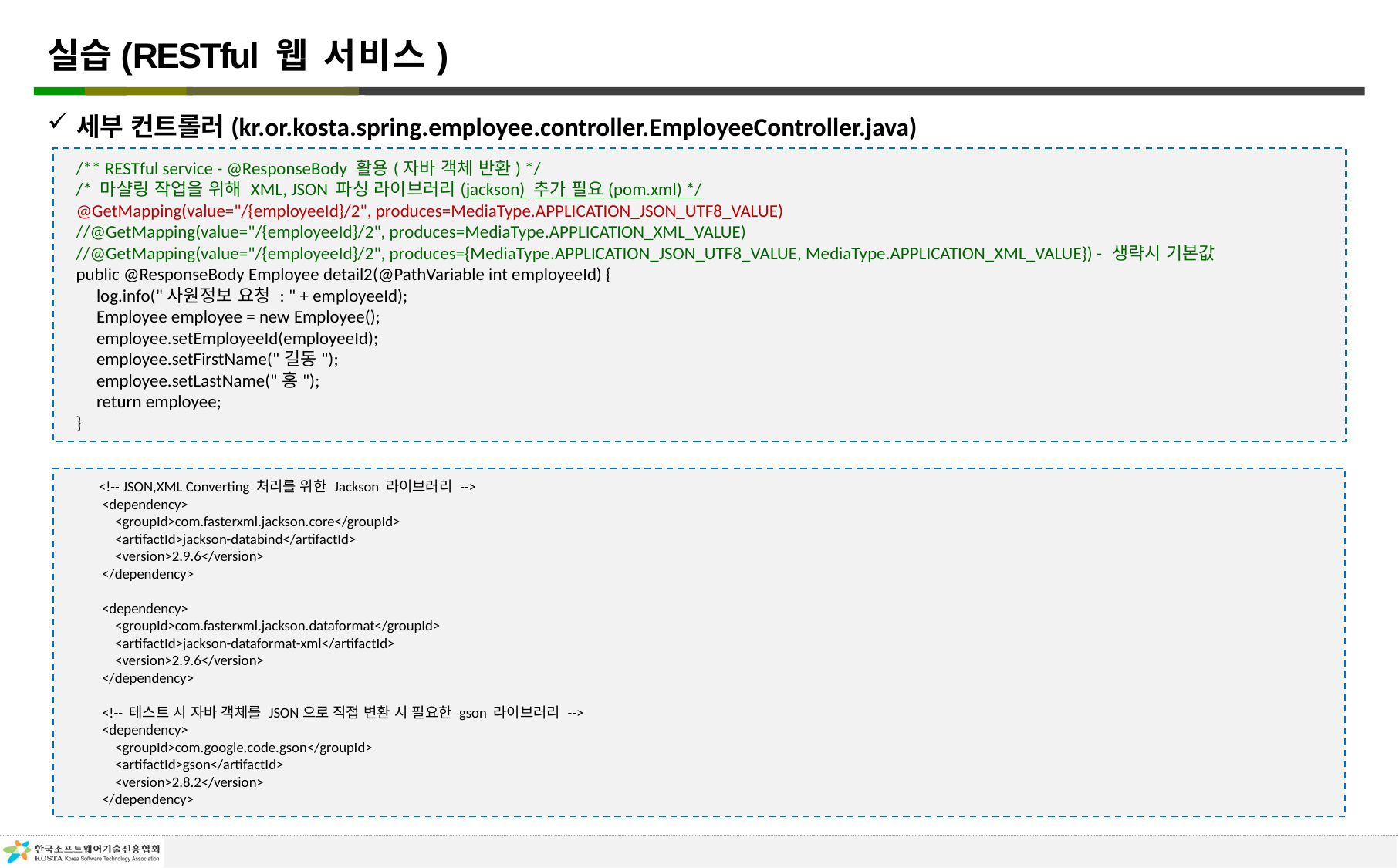

# 실습(RESTful 웹 서비스)
세부 컨트롤러(kr.or.kosta.spring.employee.controller.EmployeeController.java)

/** RESTful service - @ResponseBody 활용(자바 객체 반환) */
/* 마샬링 작업을 위해 XML, JSON 파싱 라이브러리(jackson) 추가 필요(pom.xml) */
@GetMapping(value="/{employeeId}/2", produces=MediaType.APPLICATION_JSON_UTF8_VALUE)
//@GetMapping(value="/{employeeId}/2", produces=MediaType.APPLICATION_XML_VALUE)
//@GetMapping(value="/{employeeId}/2", produces={MediaType.APPLICATION_JSON_UTF8_VALUE, MediaType.APPLICATION_XML_VALUE}) - 생략시 기본값
public @ResponseBody Employee detail2(@PathVariable int employeeId) {
     log.info("사원정보 요청 : " + employeeId);
     Employee employee = new Employee();
     employee.setEmployeeId(employeeId);
     employee.setFirstName("길동");
     employee.setLastName("홍");
     return employee;
}
       <!-- JSON,XML Converting 처리를 위한 Jackson 라이브러리 -->
        <dependency>
            <groupId>com.fasterxml.jackson.core</groupId>
            <artifactId>jackson-databind</artifactId>
            <version>2.9.6</version>
        </dependency>

        <dependency>
            <groupId>com.fasterxml.jackson.dataformat</groupId>
            <artifactId>jackson-dataformat-xml</artifactId>
            <version>2.9.6</version>
        </dependency>

        <!-- 테스트 시 자바 객체를 JSON으로 직접 변환 시 필요한 gson 라이브러리 -->
        <dependency>
            <groupId>com.google.code.gson</groupId>
            <artifactId>gson</artifactId>
            <version>2.8.2</version>
        </dependency>